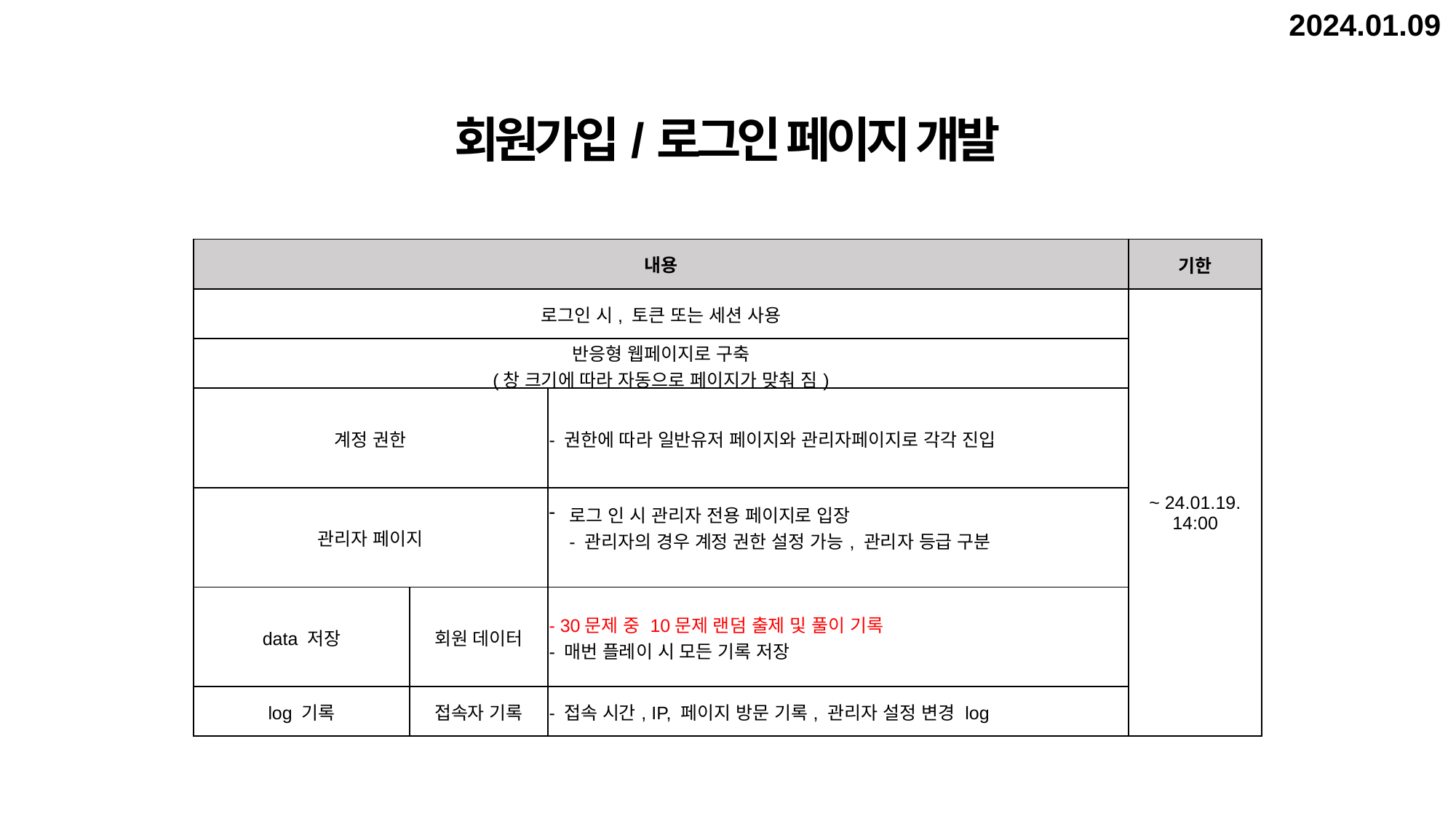

2024.01.09
회원가입/로그인 페이지 개발
| 내용 |  |  | 기한 |
| --- | --- | --- | --- |
| 로그인 시, 토큰 또는 세션 사용 |  |  | ~ 24.01.19. 14:00 |
| 반응형 웹페이지로 구축 (창 크기에 따라 자동으로 페이지가 맞춰 짐) |  |  |  |
| 계정 권한 |  | - 권한에 따라 일반유저 페이지와 관리자페이지로 각각 진입 |  |
| 관리자 페이지 |  | 로그 인 시 관리자 전용 페이지로 입장 - 관리자의 경우 계정 권한 설정 가능, 관리자 등급 구분 |  |
| data 저장 | 회원 데이터 | - 30문제 중 10문제 랜덤 출제 및 풀이 기록 - 매번 플레이 시 모든 기록 저장 |  |
| log 기록 | 접속자 기록 | - 접속 시간, IP, 페이지 방문 기록, 관리자 설정 변경 log |  |